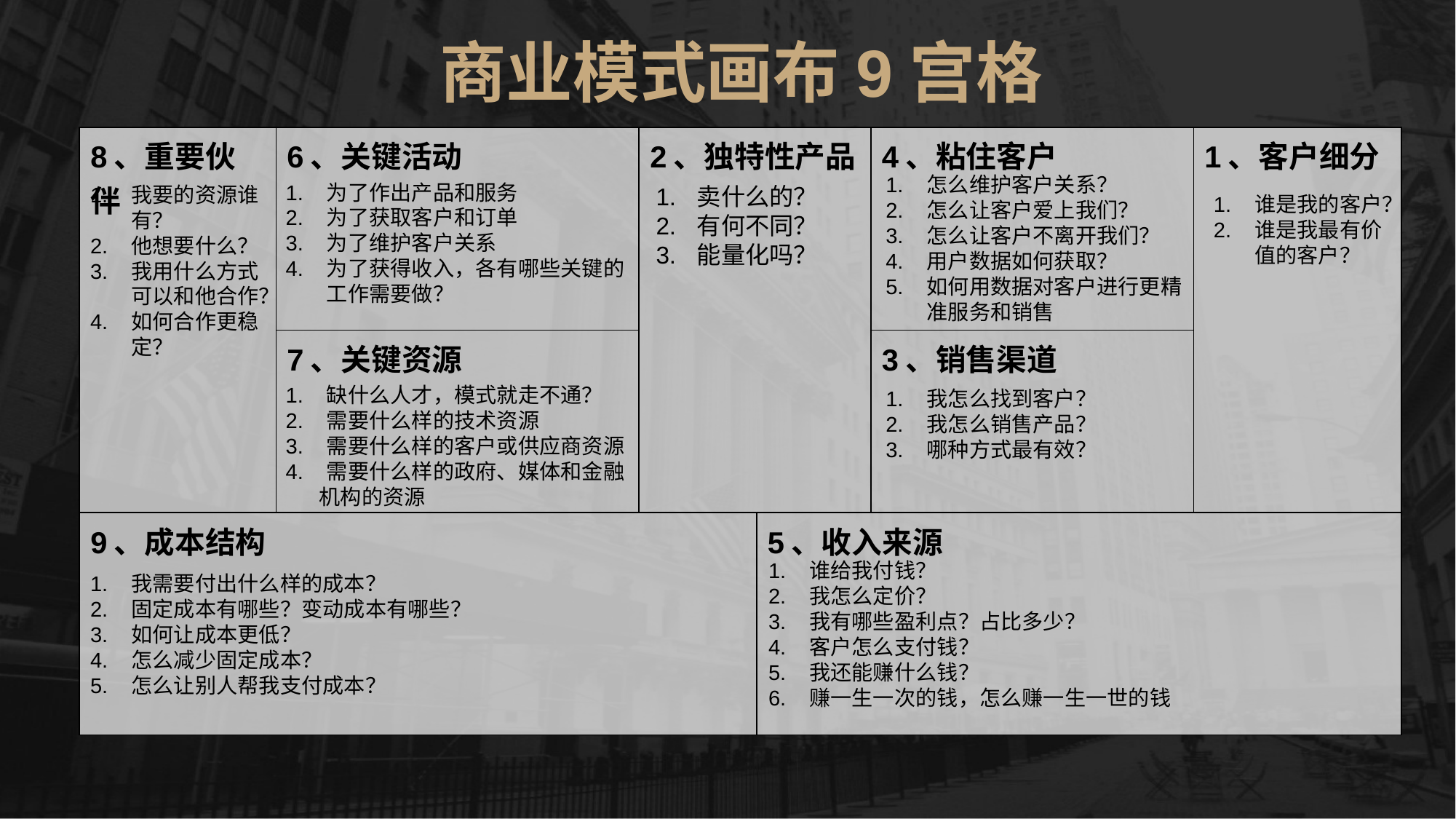

商业模式画布9宫格
| 8、重要伙伴 | 6、关键活动 | 2、独特性产品 |  | 4、粘住客户 | 1、客户细分 |
| --- | --- | --- | --- | --- | --- |
|  | 7、关键资源 |  |  | 3、销售渠道 |  |
| 9、成本结构 |  |  | 5、收入来源 |  |  |
怎么维护客户关系？
怎么让客户爱上我们？
怎么让客户不离开我们？
用户数据如何获取？
如何用数据对客户进行更精准服务和销售
为了作出产品和服务
为了获取客户和订单
为了维护客户关系
为了获得收入，各有哪些关键的工作需要做？
我要的资源谁有？
他想要什么？
我用什么方式可以和他合作？
如何合作更稳定？
卖什么的？
有何不同？
能量化吗？
谁是我的客户？
谁是我最有价值的客户？
缺什么人才，模式就走不通？
需要什么样的技术资源
需要什么样的客户或供应商资源
需要什么样的政府、媒体和金融
      机构的资源
我怎么找到客户？
我怎么销售产品？
哪种方式最有效？
谁给我付钱？
我怎么定价？
我有哪些盈利点？占比多少？
客户怎么支付钱？
我还能赚什么钱？
赚一生一次的钱，怎么赚一生一世的钱
我需要付出什么样的成本？
固定成本有哪些？变动成本有哪些？
如何让成本更低？
怎么减少固定成本？
怎么让别人帮我支付成本？